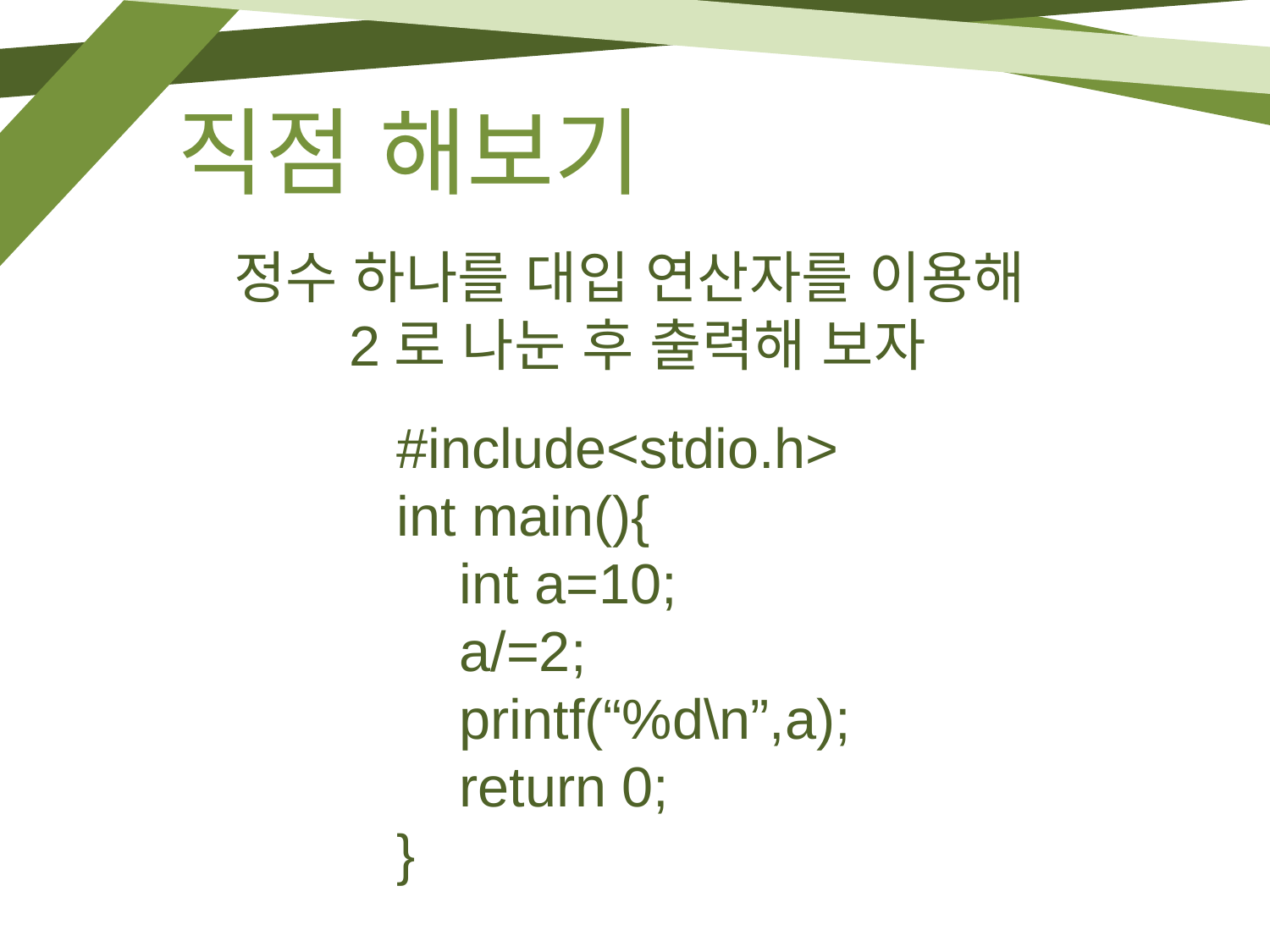

직점 해보기
정수 하나를 대입 연산자를 이용해
2로 나눈 후 출력해 보자
#include<stdio.h>
int main(){
    int a=10;
    a/=2;
    printf(“%d\n”,a);
    return 0;
}